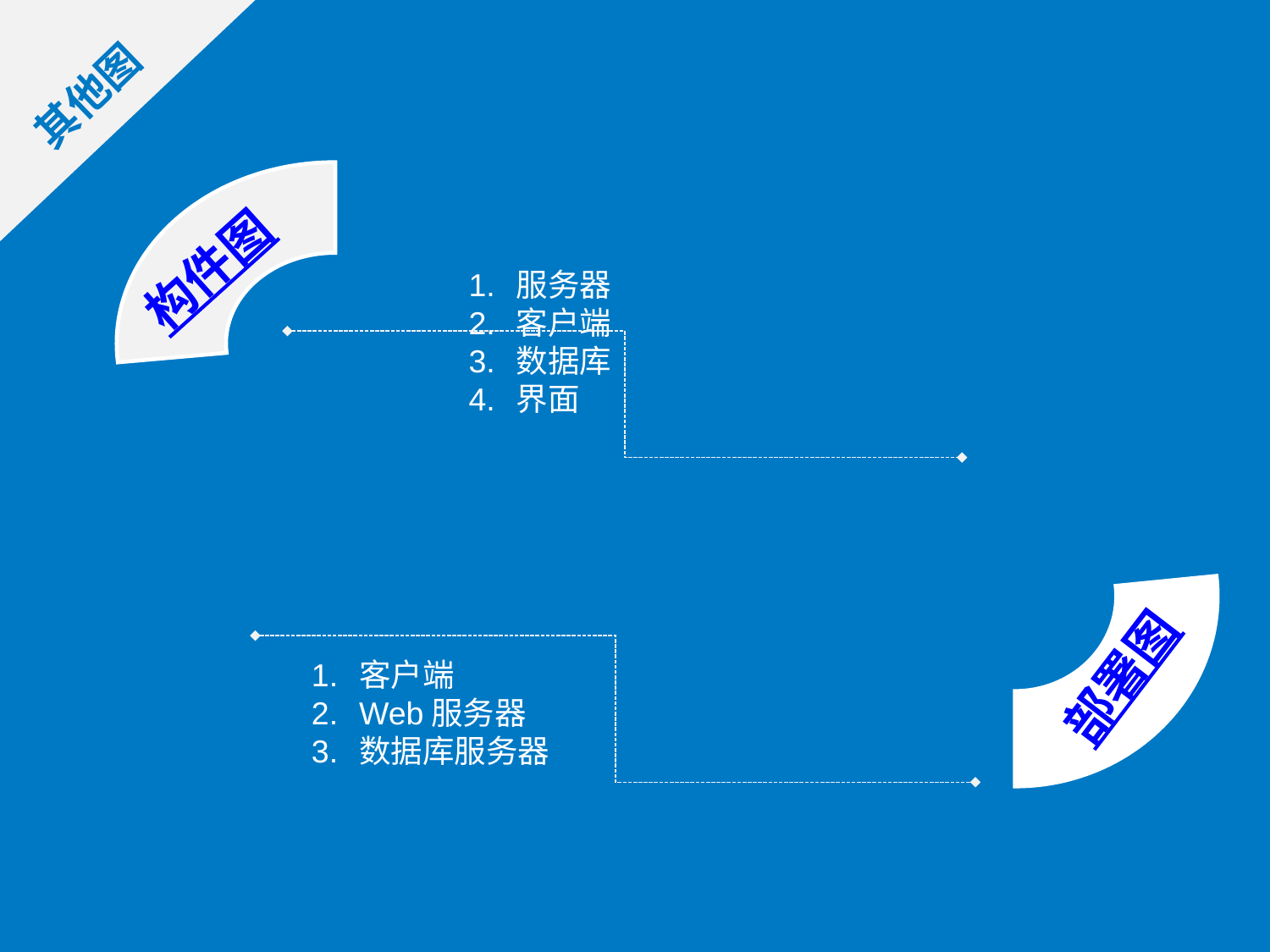

其他图

构件图
服务器
客户端
数据库
界面

部署图
客户端
Web服务器
数据库服务器